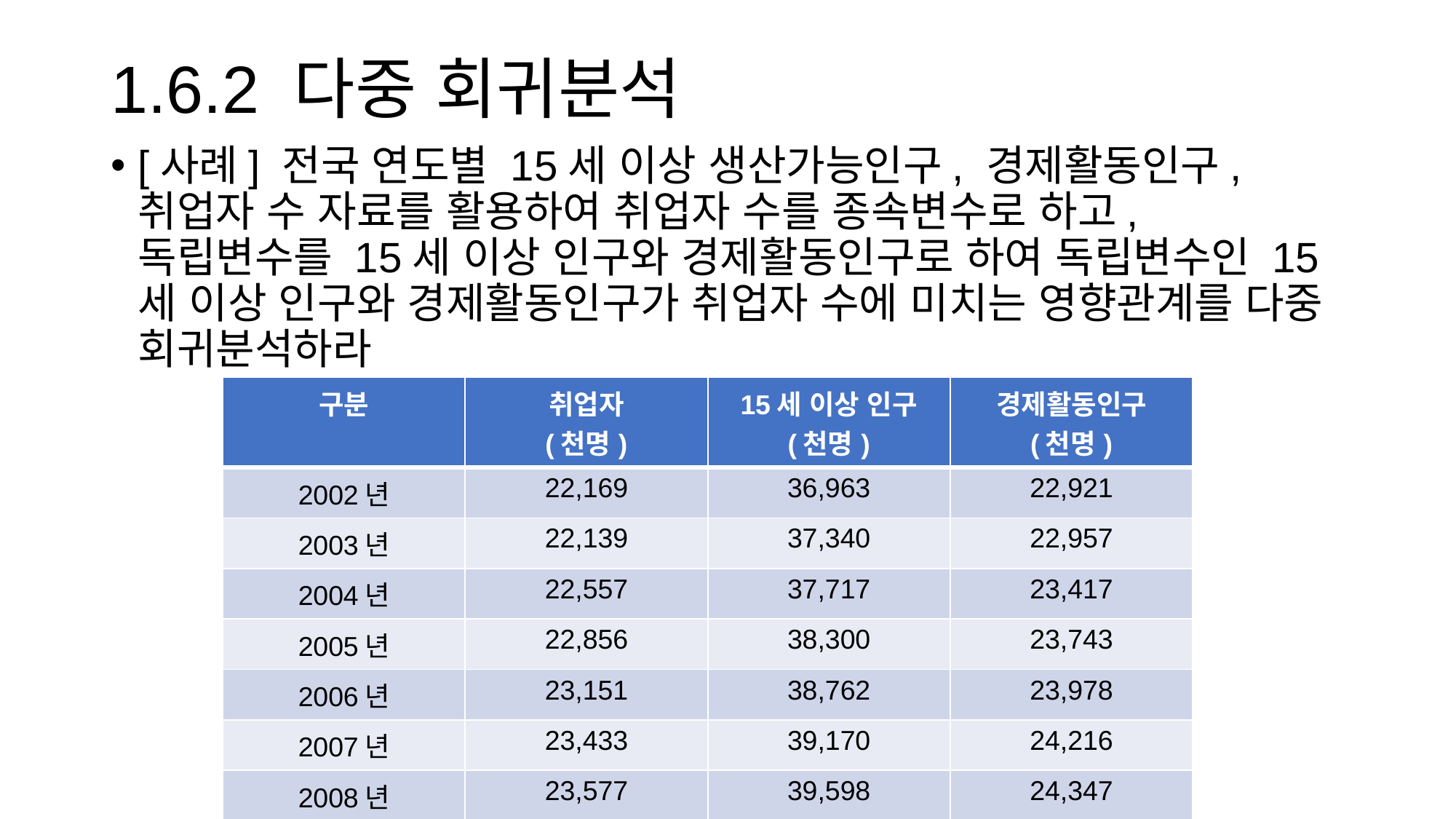

# 1.6.2 다중 회귀분석
[사례] 전국 연도별 15세 이상 생산가능인구, 경제활동인구, 취업자 수 자료를 활용하여 취업자 수를 종속변수로 하고, 독립변수를 15세 이상 인구와 경제활동인구로 하여 독립변수인 15세 이상 인구와 경제활동인구가 취업자 수에 미치는 영향관계를 다중 회귀분석하라
| 구분 | 취업자 (천명) | 15세 이상 인구 (천명) | 경제활동인구 (천명) |
| --- | --- | --- | --- |
| 2002년 | 22,169 | 36,963 | 22,921 |
| 2003년 | 22,139 | 37,340 | 22,957 |
| 2004년 | 22,557 | 37,717 | 23,417 |
| 2005년 | 22,856 | 38,300 | 23,743 |
| 2006년 | 23,151 | 38,762 | 23,978 |
| 2007년 | 23,433 | 39,170 | 24,216 |
| 2008년 | 23,577 | 39,598 | 24,347 |
| 2009년 | 23,506 | 40,092 | 24,394 |